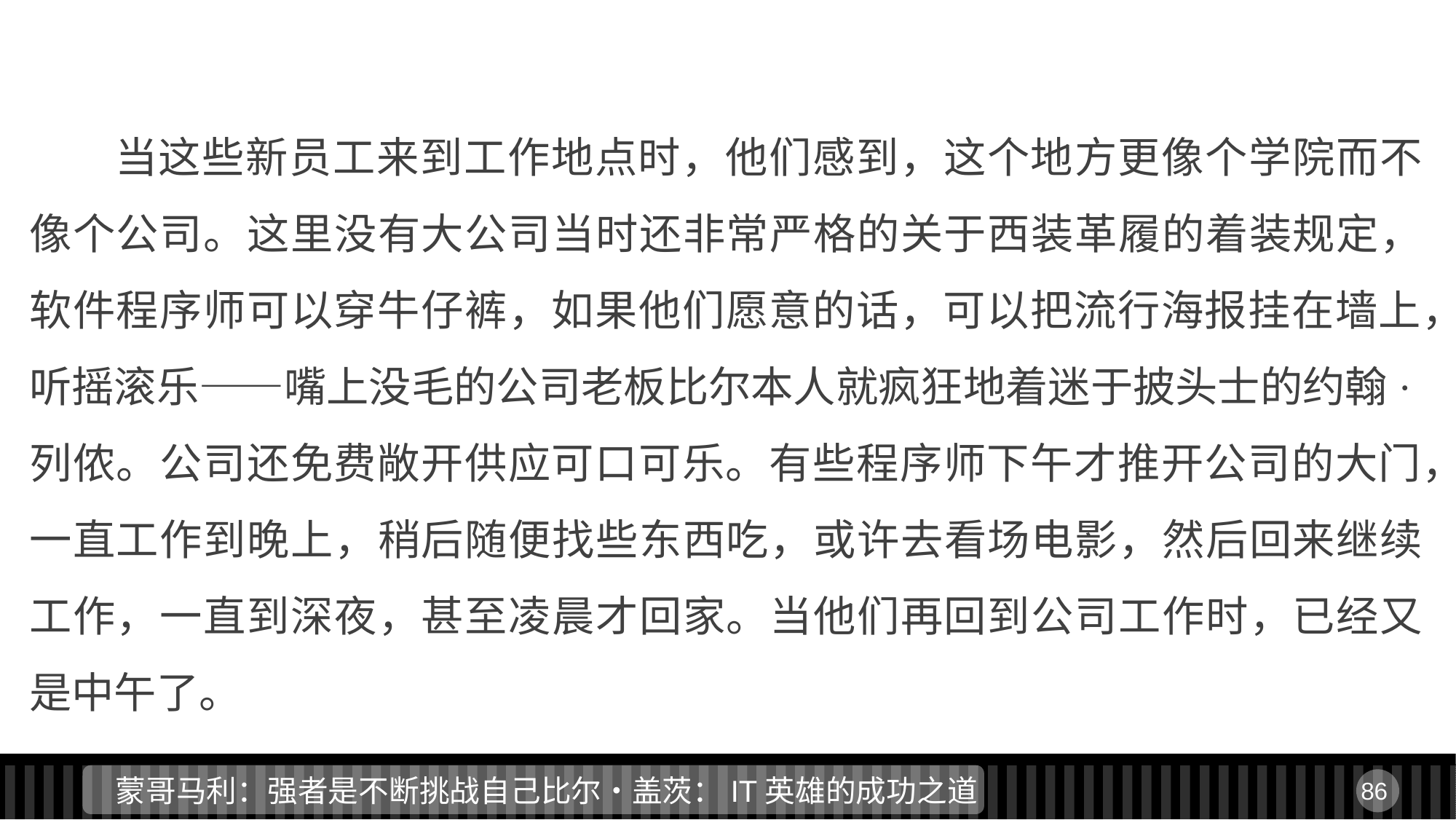

当这些新员工来到工作地点时，他们感到，这个地方更像个学院而不像个公司。这里没有大公司当时还非常严格的关于西装革履的着装规定，软件程序师可以穿牛仔裤，如果他们愿意的话，可以把流行海报挂在墙上，听摇滚乐——嘴上没毛的公司老板比尔本人就疯狂地着迷于披头士的约翰·列侬。公司还免费敞开供应可口可乐。有些程序师下午才推开公司的大门，一直工作到晚上，稍后随便找些东西吃，或许去看场电影，然后回来继续工作，一直到深夜，甚至凌晨才回家。当他们再回到公司工作时，已经又是中午了。